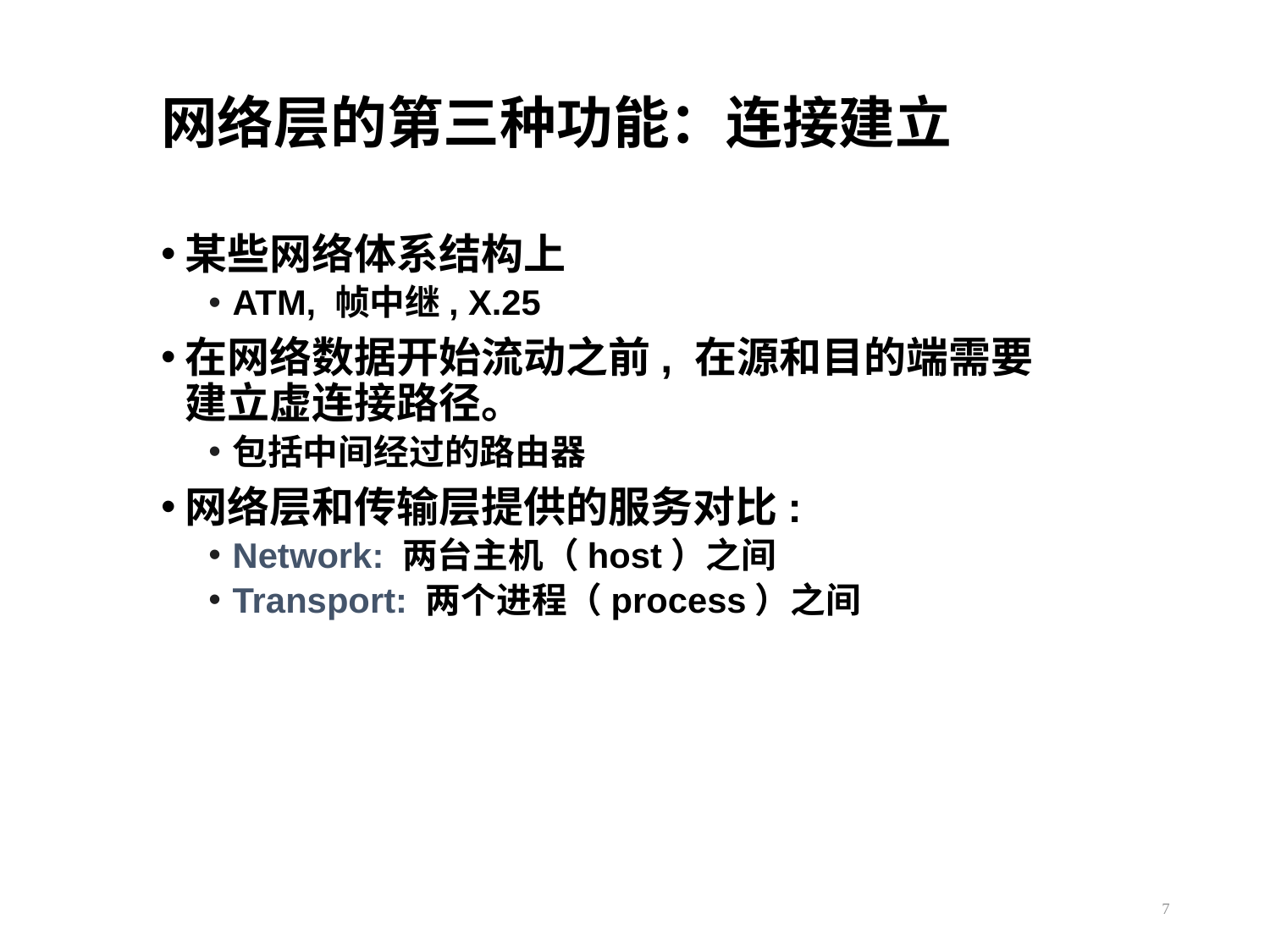

# 网络层的第三种功能：连接建立
某些网络体系结构上
ATM, 帧中继, X.25
在网络数据开始流动之前, 在源和目的端需要建立虚连接路径。
包括中间经过的路由器
网络层和传输层提供的服务对比:
Network: 两台主机（host）之间
Transport: 两个进程（process）之间

7